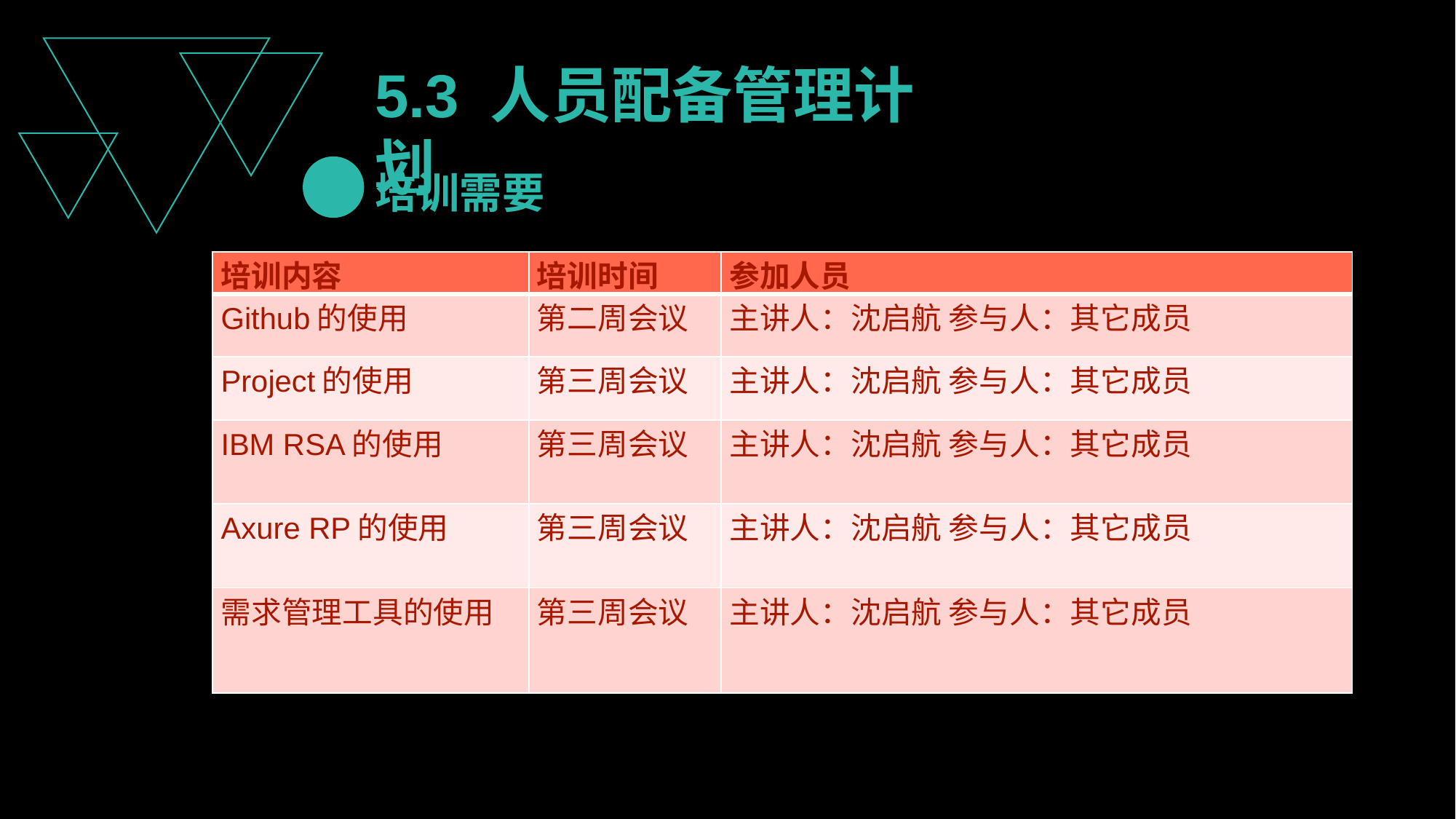

5.3 人员配备管理计划

培训需要
| 培训内容 | 培训时间 | 参加人员 |
| --- | --- | --- |
| Github的使用 | 第二周会议 | 主讲人：沈启航 参与人：其它成员 |
| Project的使用 | 第三周会议 | 主讲人：沈启航 参与人：其它成员 |
| IBM RSA的使用 | 第三周会议 | 主讲人：沈启航 参与人：其它成员 |
| Axure RP的使用 | 第三周会议 | 主讲人：沈启航 参与人：其它成员 |
| 需求管理工具的使用 | 第三周会议 | 主讲人：沈启航 参与人：其它成员 |
2014